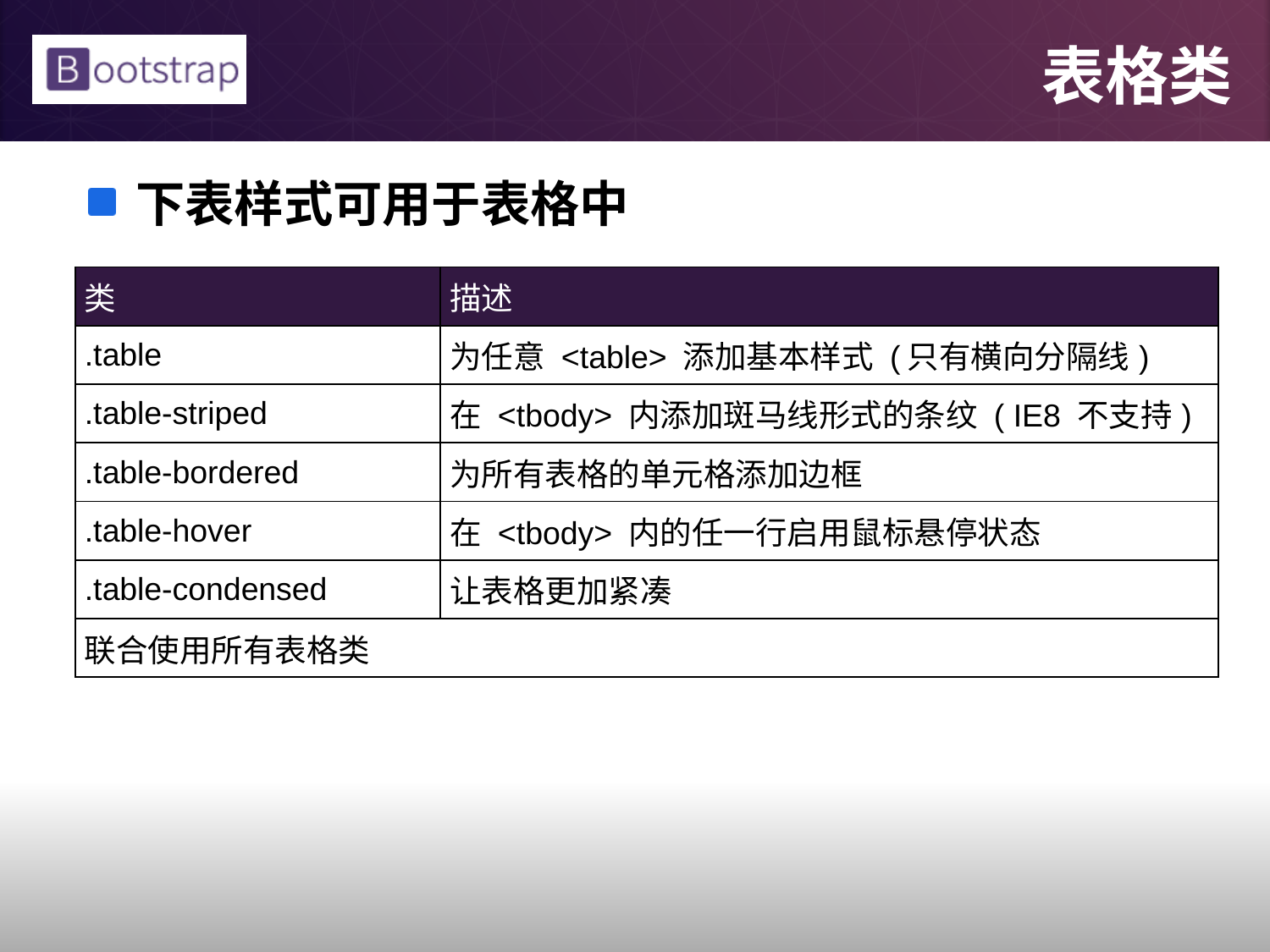

# 表格类
下表样式可用于表格中
| 类 | 描述 |
| --- | --- |
| .table | 为任意 <table> 添加基本样式 (只有横向分隔线) |
| .table-striped | 在 <tbody> 内添加斑马线形式的条纹 ( IE8 不支持) |
| .table-bordered | 为所有表格的单元格添加边框 |
| .table-hover | 在 <tbody> 内的任一行启用鼠标悬停状态 |
| .table-condensed | 让表格更加紧凑 |
| 联合使用所有表格类 |  |